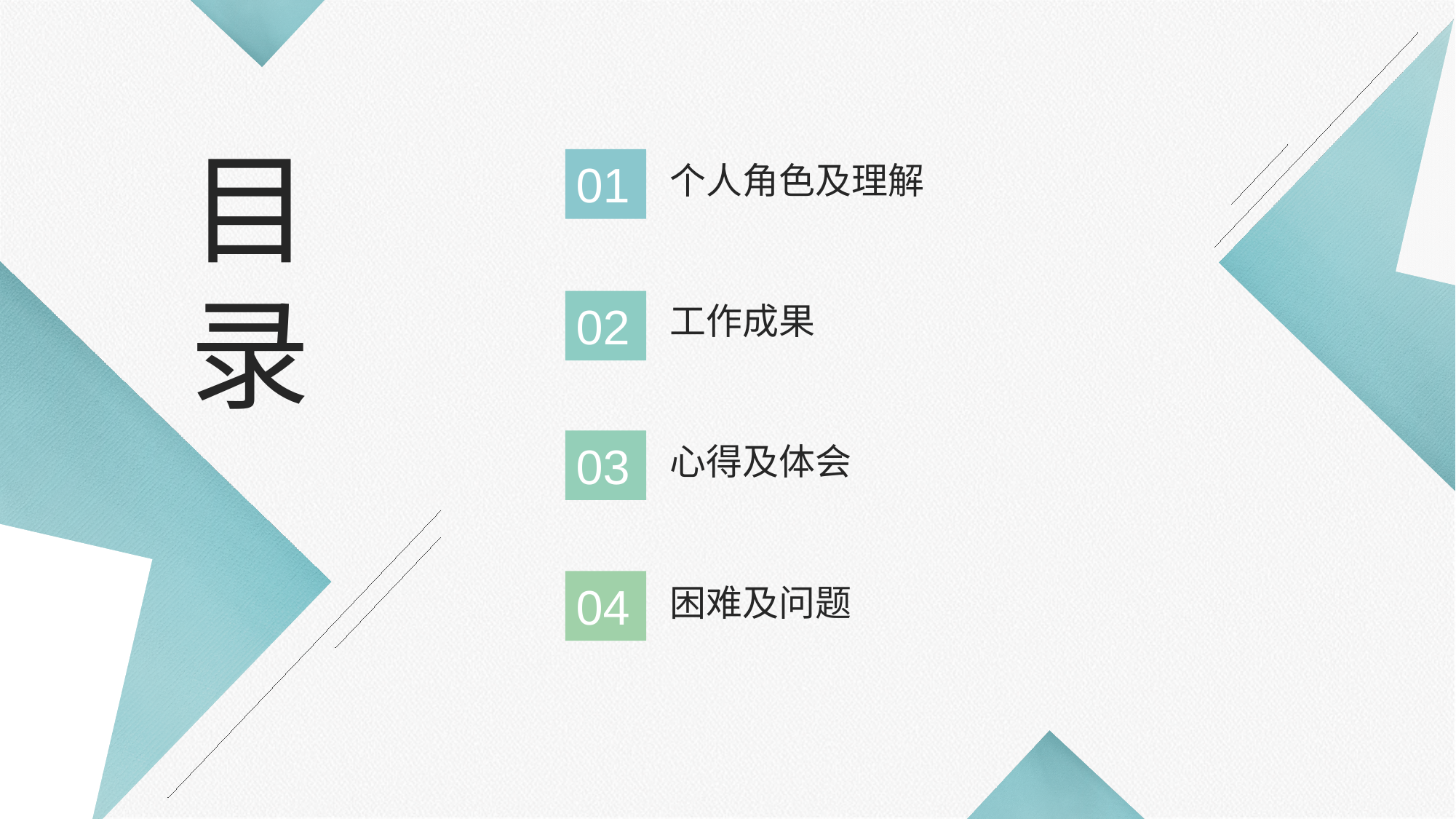

目
录
01
个人角色及理解
02
工作成果
03
心得及体会
04
困难及问题